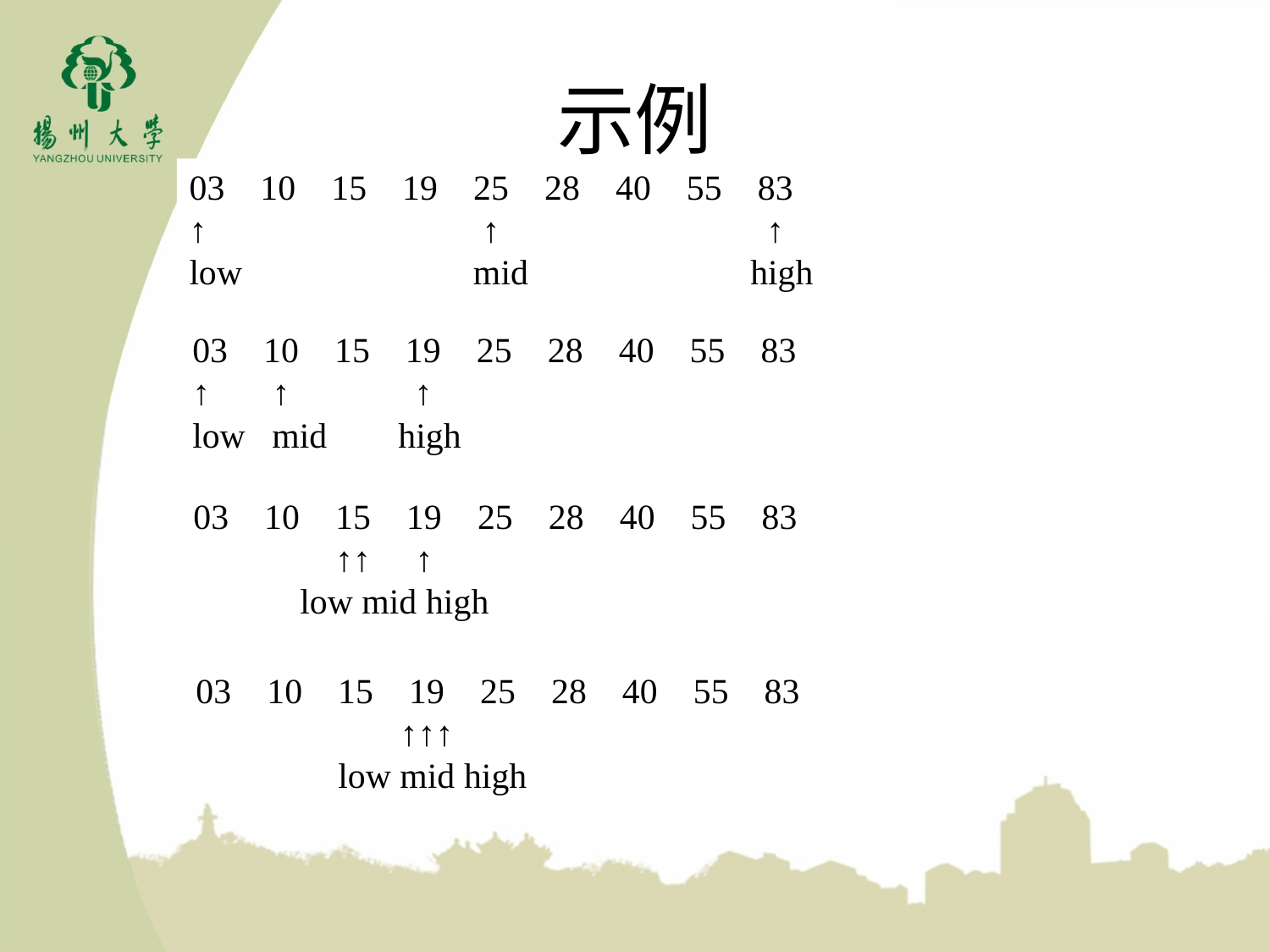

# 示例
03    10    15    19    25    28    40    55    83
↑                               ↑                              ↑
low                          mid                         high
03    10    15    19    25    28    40    55    83
↑       ↑              ↑
low   mid        high

03    10    15    19    25    28    40    55    83
                ↑↑     ↑
            low mid high
03    10    15    19    25    28    40    55    83
                       ↑↑↑
                low mid high
10